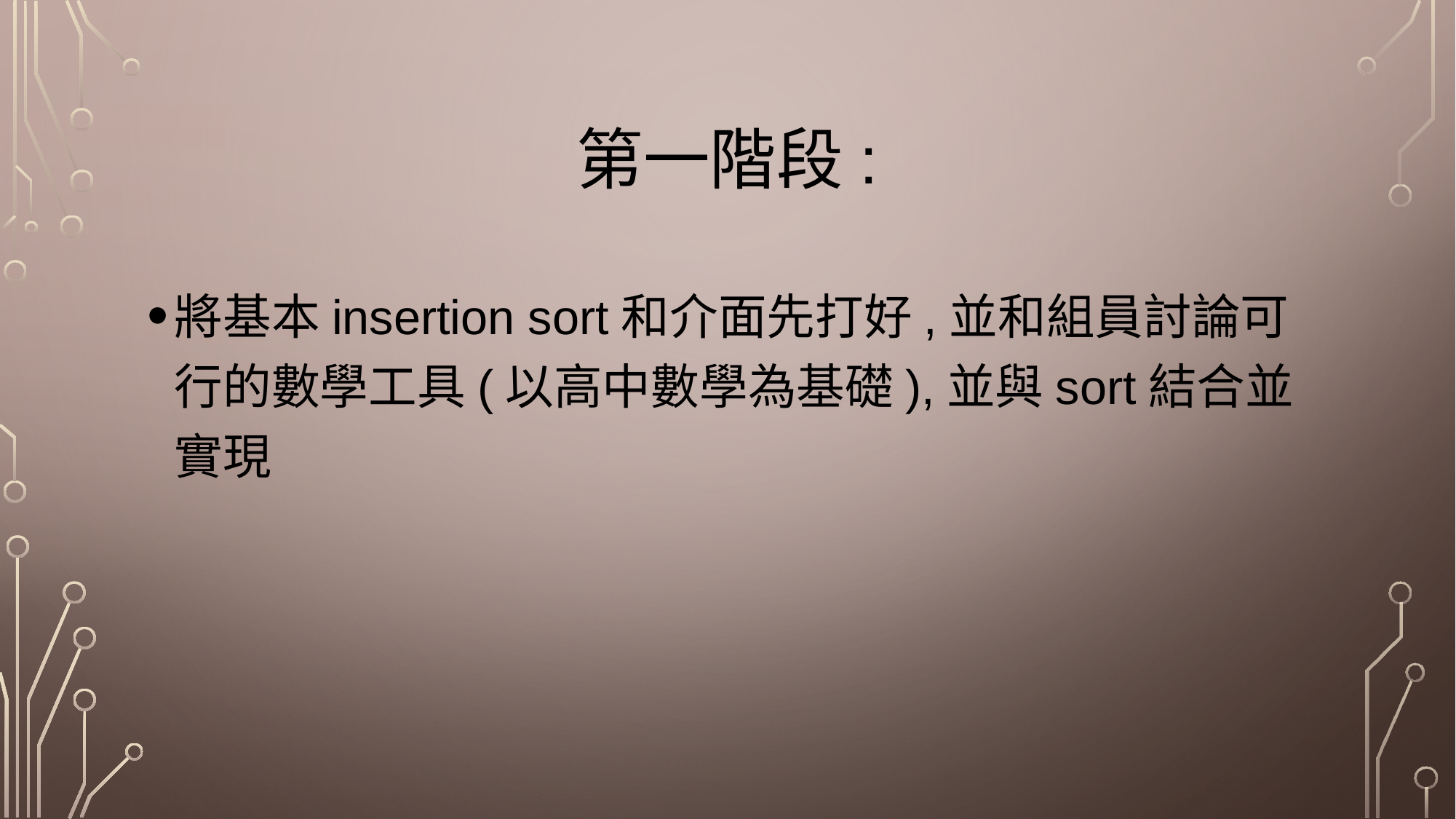

# 第一階段:
將基本insertion sort和介面先打好,並和組員討論可行的數學工具(以高中數學為基礎),並與sort結合並實現